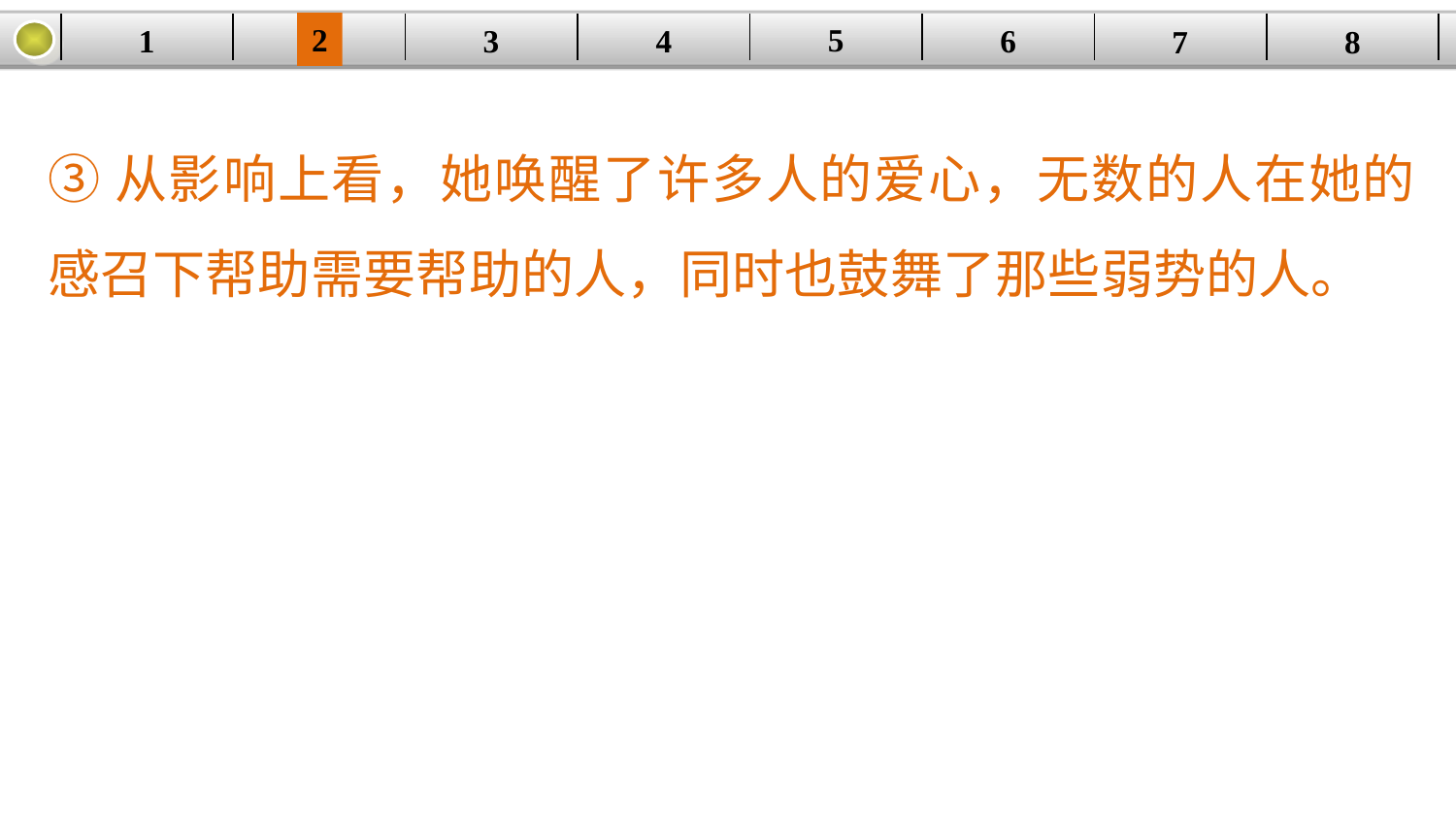

5
2
1
4
6
|  |  |  |  |  |  |  |  |
| --- | --- | --- | --- | --- | --- | --- | --- |
3
8
7

③从影响上看，她唤醒了许多人的爱心，无数的人在她的感召下帮助需要帮助的人，同时也鼓舞了那些弱势的人。